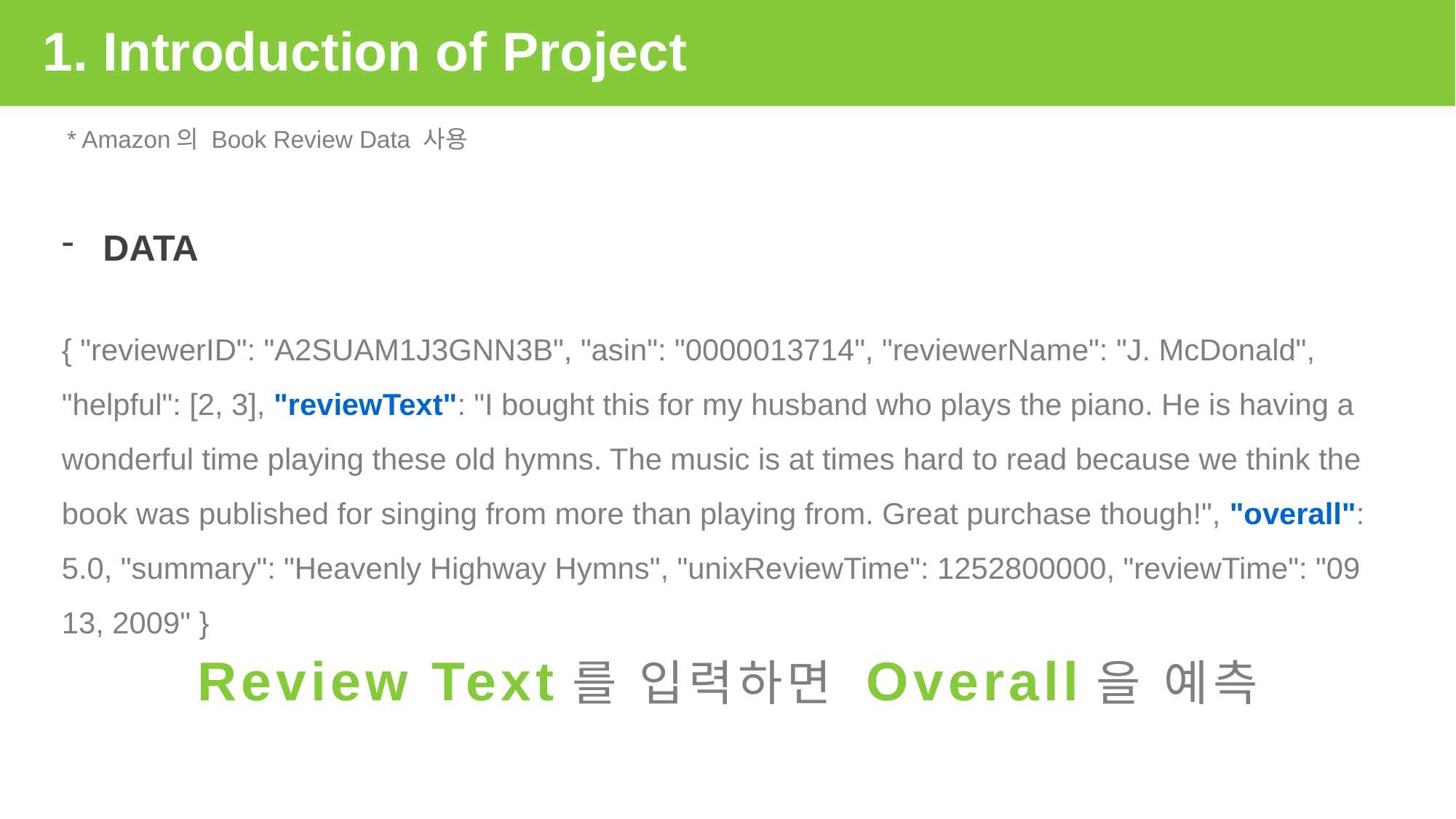

# 1. Introduction of Project
* Amazon의 Book Review Data 사용
DATA

{ "reviewerID": "A2SUAM1J3GNN3B", "asin": "0000013714", "reviewerName": "J. McDonald", "helpful": [2, 3], "reviewText": "I bought this for my husband who plays the piano. He is having a wonderful time playing these old hymns. The music is at times hard to read because we think the book was published for singing from more than playing from. Great purchase though!", "overall": 5.0, "summary": "Heavenly Highway Hymns", "unixReviewTime": 1252800000, "reviewTime": "09 13, 2009" }

Review Text를 입력하면 Overall을 예측